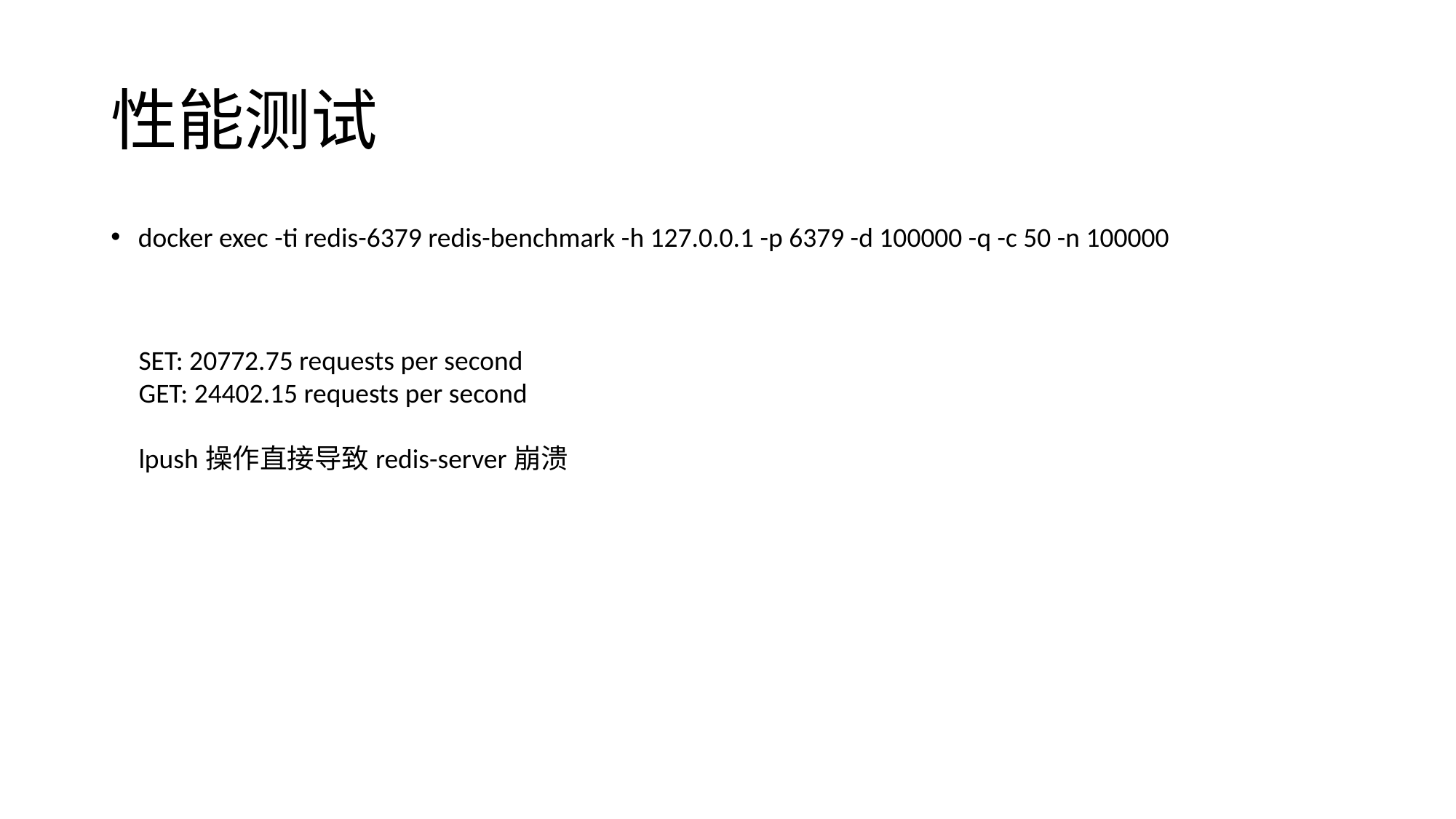

# 性能测试
docker exec -ti redis-6379 redis-benchmark -h 127.0.0.1 -p 6379 -d 100000 -q -c 50 -n 100000
SET: 20772.75 requests per second
GET: 24402.15 requests per second

lpush操作直接导致redis-server崩溃